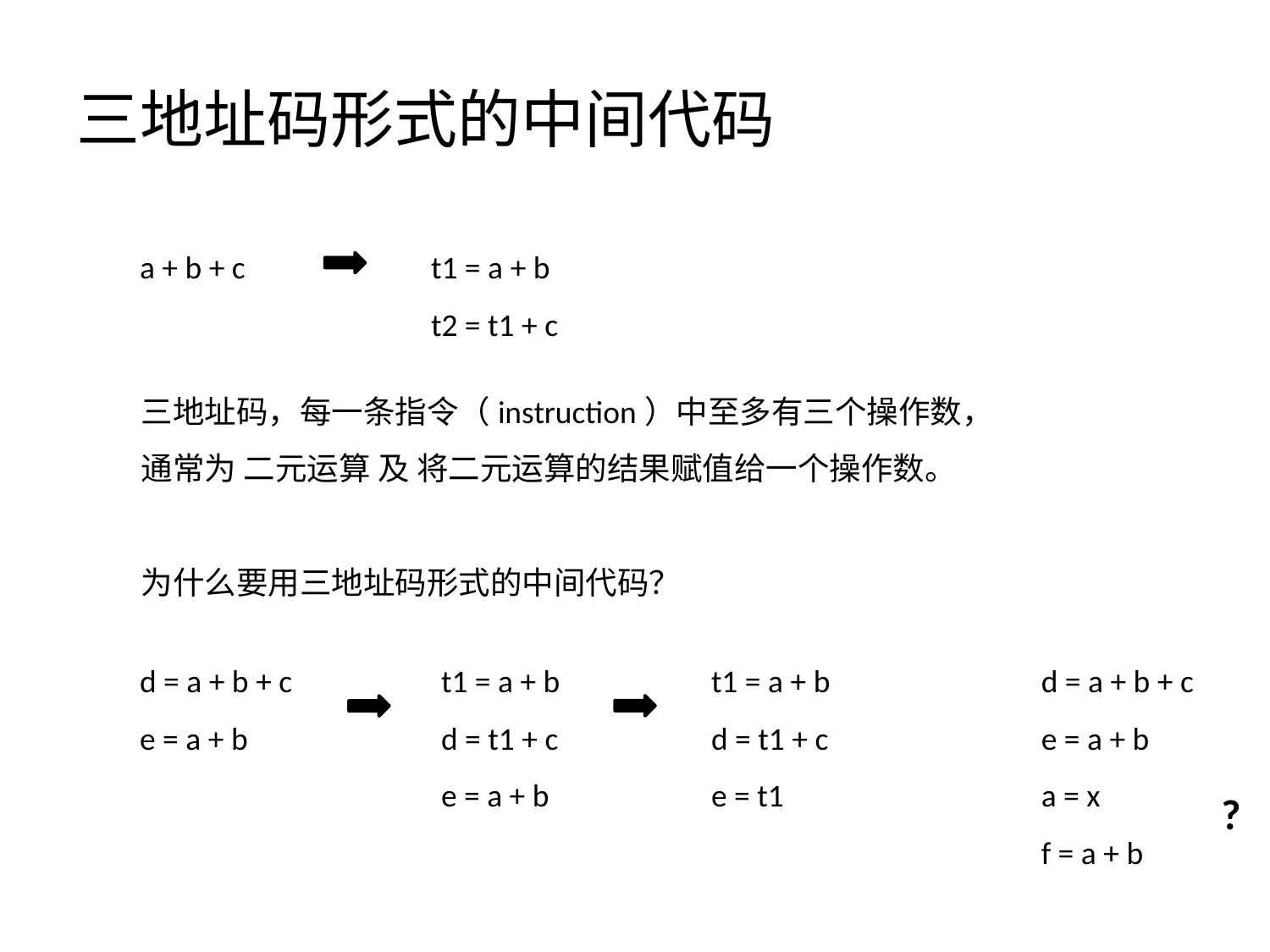

# 三地址码形式的中间代码
a + b + c

t1 = a + b
t2 = t1 + c

三地址码，每一条指令（instruction）中至多有三个操作数，
通常为 二元运算 及 将二元运算的结果赋值给一个操作数。

为什么要用三地址码形式的中间代码？

d = a + b + c
e = a + b

t1 = a + b
d = t1 + c
e = a + b

t1 = a + b
d = t1 + c
e = t1

d = a + b + c
e = a + b
a = x
f = a + b

?